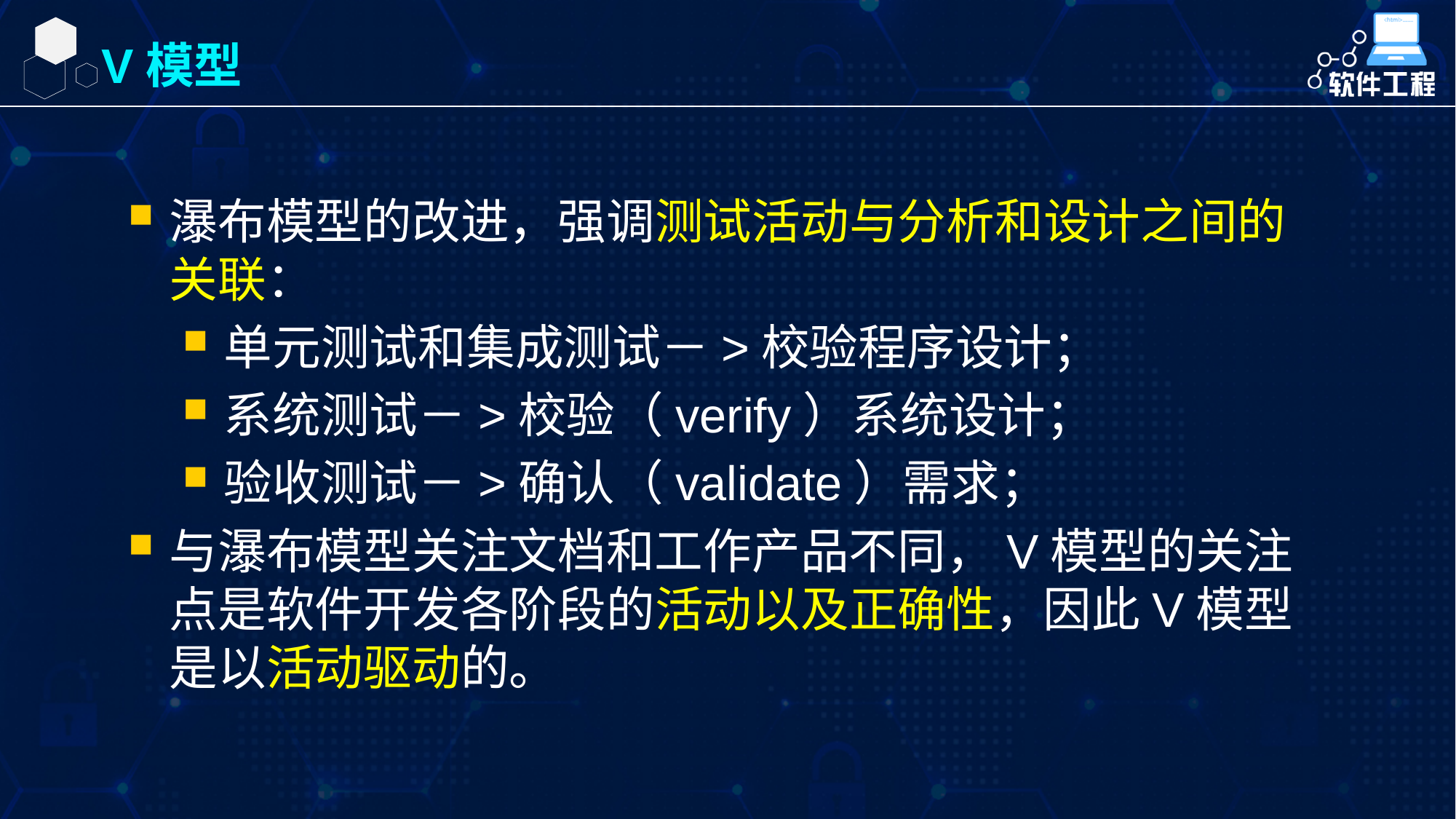

V模型

瀑布模型的改进，强调测试活动与分析和设计之间的关联：
单元测试和集成测试－>校验程序设计；
系统测试－>校验（verify）系统设计；
验收测试－>确认（validate）需求；
与瀑布模型关注文档和工作产品不同，V模型的关注点是软件开发各阶段的活动以及正确性，因此V模型是以活动驱动的。